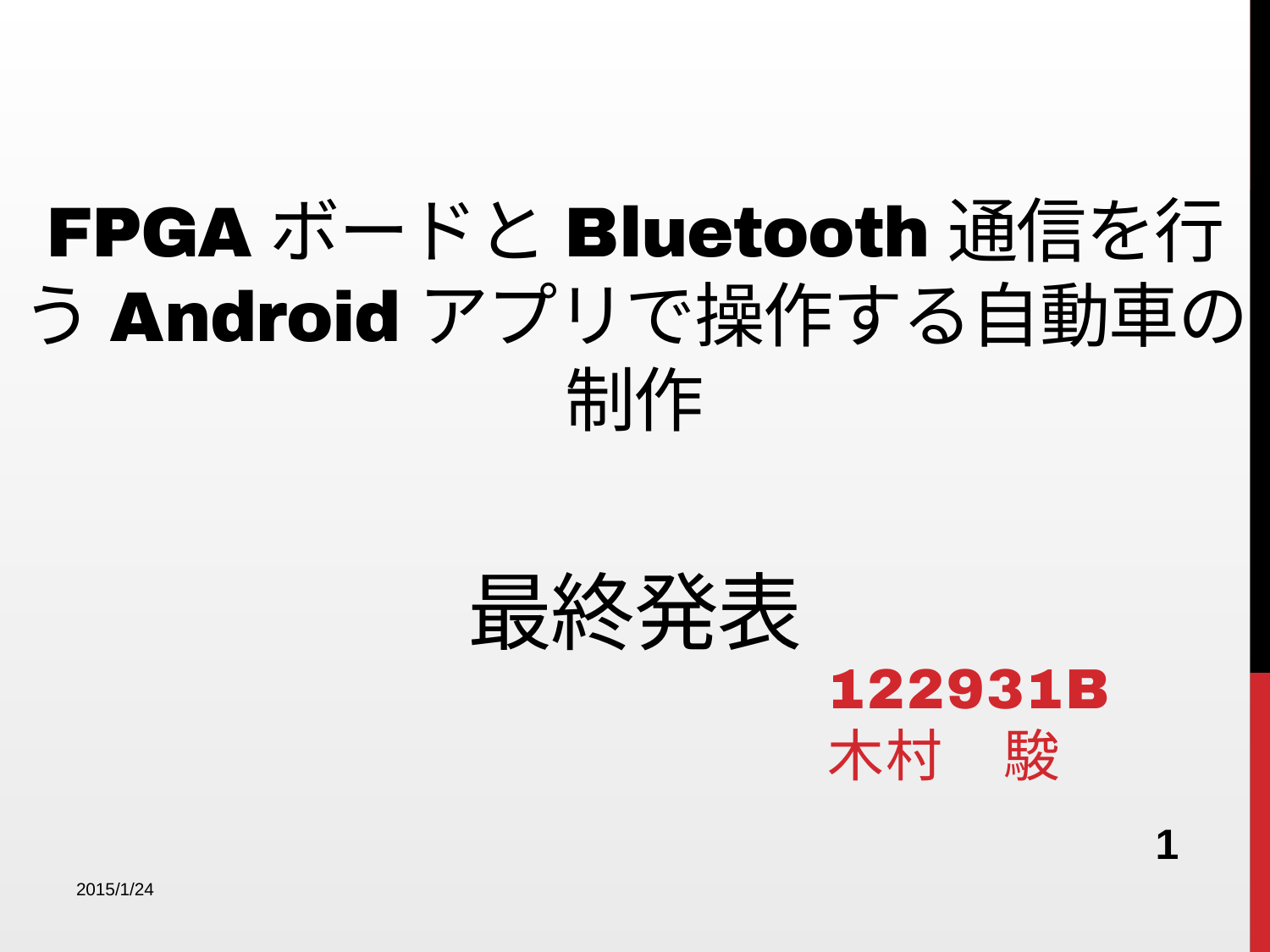

# FPGAボードとBluetooth通信を行うAndroidアプリで操作する自動車の制作 最終発表
122931B    木村　駿
1
2015/1/24